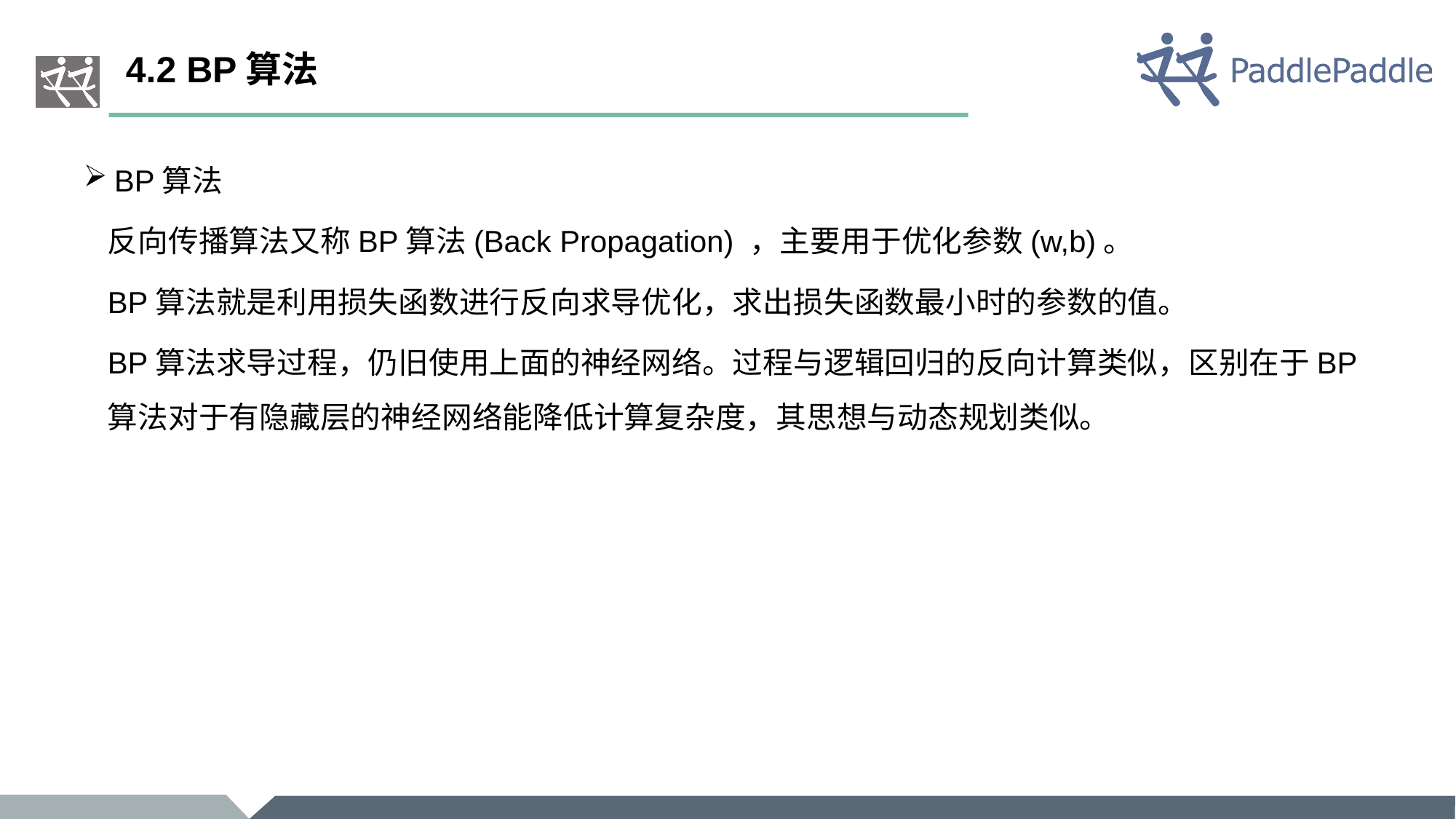

# 4.2 BP算法
BP算法
反向传播算法又称BP算法(Back Propagation) ，主要用于优化参数(w,b)。
BP算法就是利用损失函数进行反向求导优化，求出损失函数最小时的参数的值。
BP算法求导过程，仍旧使用上面的神经网络。过程与逻辑回归的反向计算类似，区别在于BP算法对于有隐藏层的神经网络能降低计算复杂度，其思想与动态规划类似。